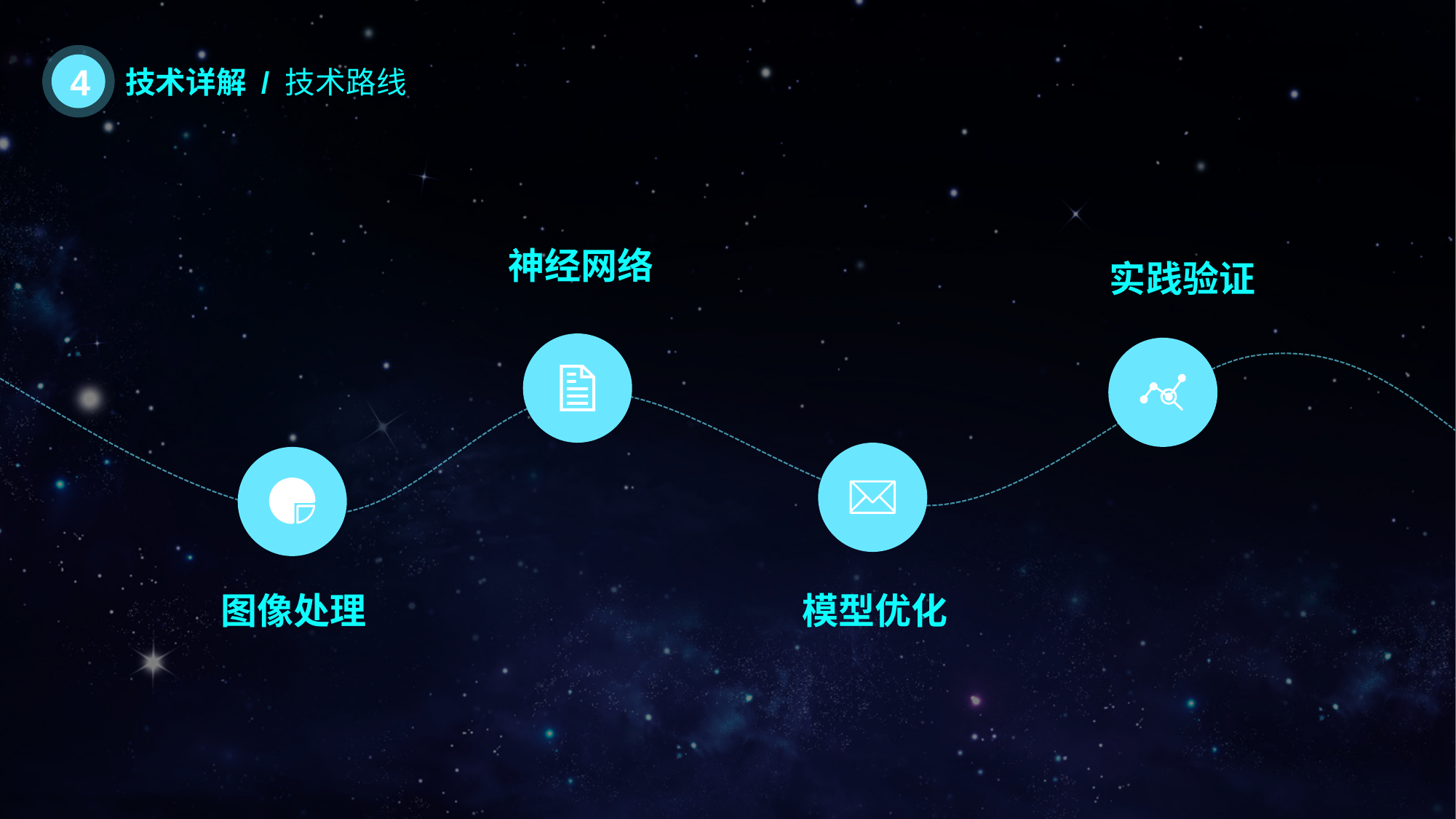

4
技术详解 / 技术路线
神经网络
实践验证

图像处理
模型优化